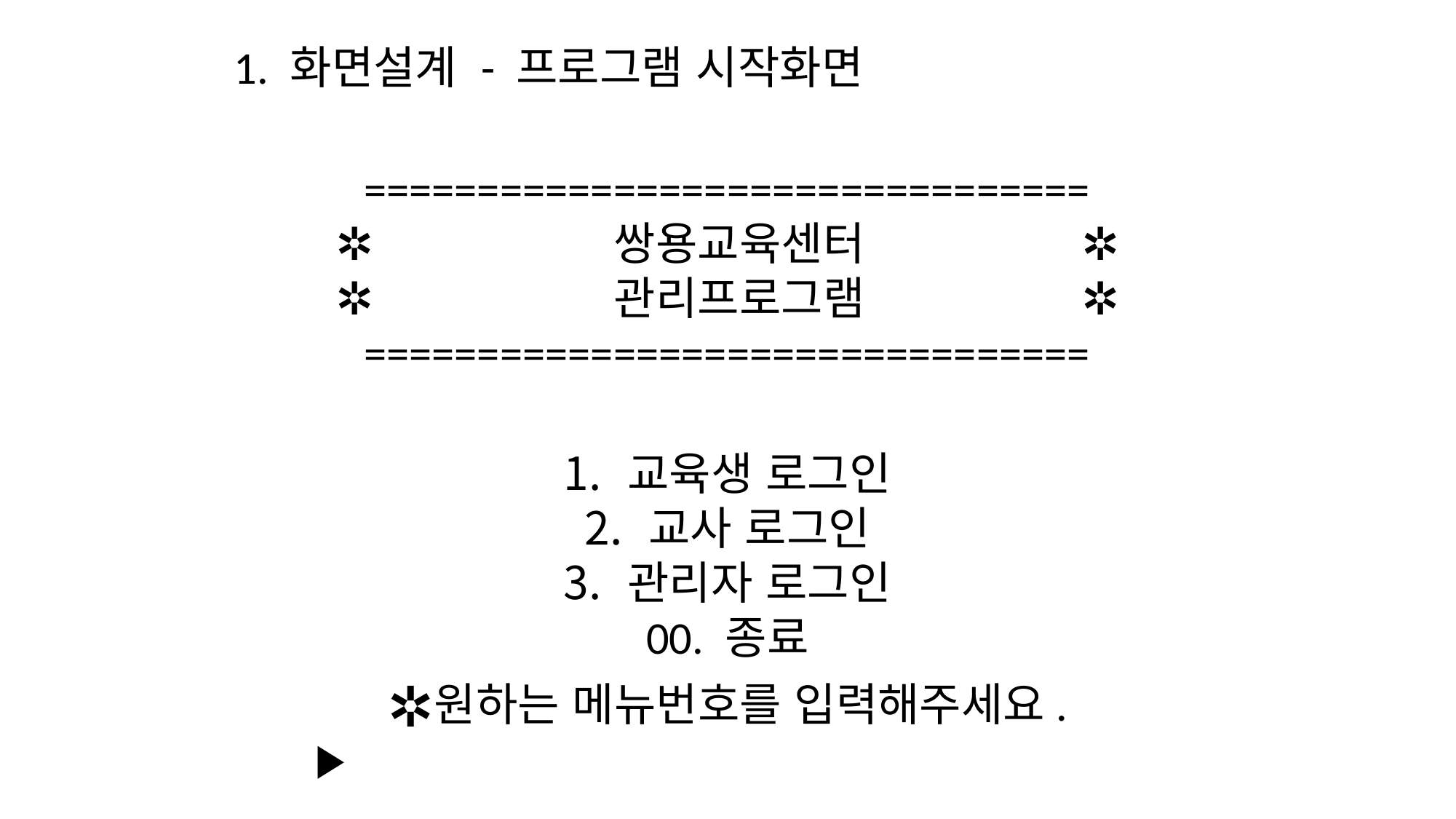

1. 화면설계 - 프로그램 시작화면
================================
✲                  쌍용교육센터                 ✲
✲                  관리프로그램                 ✲
================================
교육생 로그인
교사 로그인
관리자 로그인
00. 종료
원하는 메뉴번호를 입력해주세요.
▶